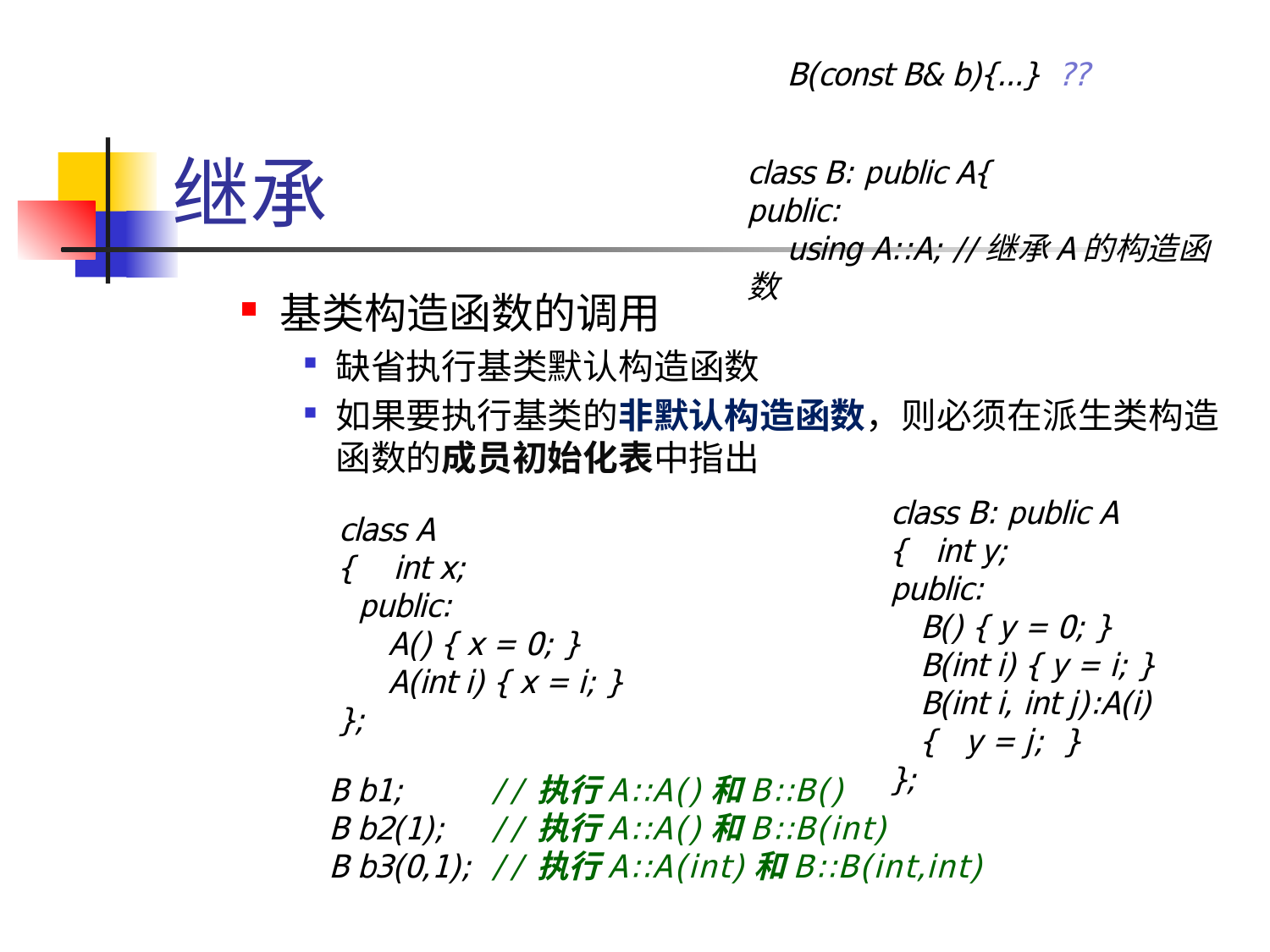

B(const B& b){…}  ??
# 继承
class B: public A{
public:
    using A::A; //继承A的构造函数
基类构造函数的调用
缺省执行基类默认构造函数
如果要执行基类的非默认构造函数，则必须在派生类构造函数的成员初始化表中指出
class B: public A
{   int y;
public:
   B() { y = 0; }
   B(int i) { y = i; }
   B(int i, int j):A(i)
   {   y = j;  }
};

class A
{    int x;
  public:
     A() { x = 0; }
     A(int i) { x = i; }
};

B b1;
B b2(1);
B b3(0,1);
//执行A::A()和B::B()
//执行A::A()和B::B(int)
//执行A::A(int)和B::B(int,int)